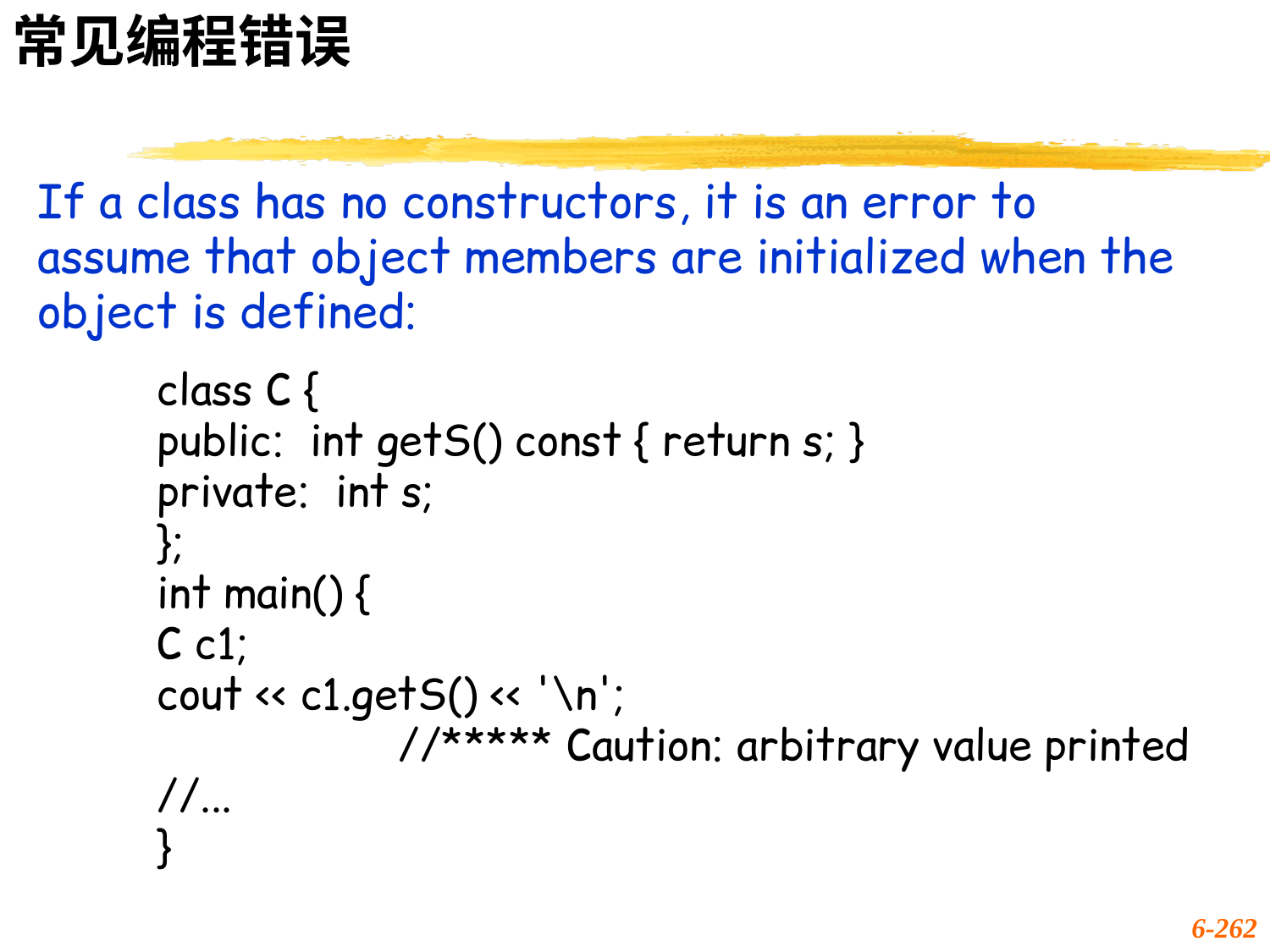

常见编程错误
# If a class has no constructors, it is an error to assume that object members are initialized when the object is defined:
class C {
public:  int getS() const { return s; }
private:  int s;
};
int main() {
C c1;
cout << c1.getS() << '\n';
                   //***** Caution: arbitrary value printed
//...
}